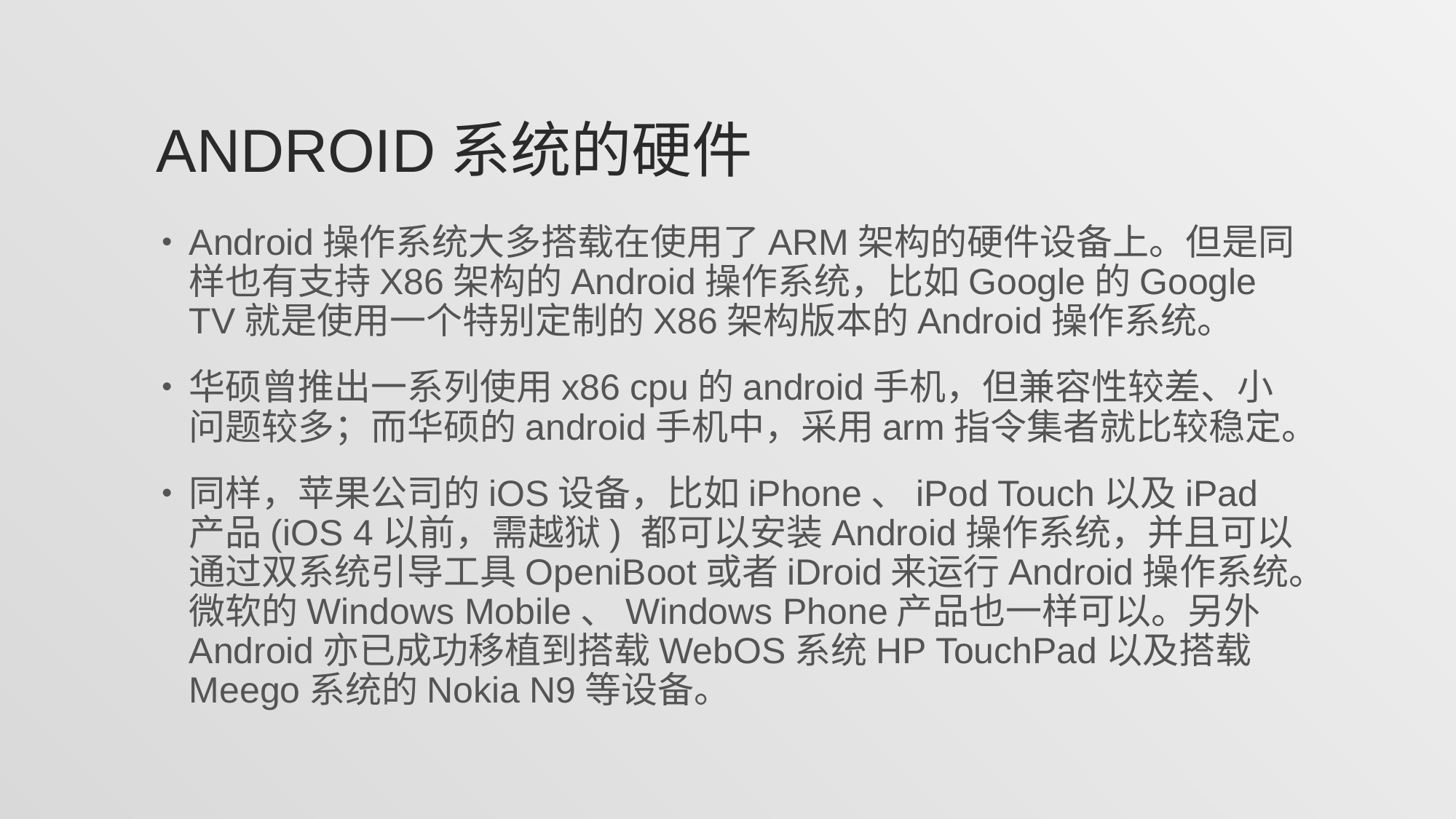

# Android系统的硬件
Android操作系统大多搭载在使用了ARM架构的硬件设备上。但是同样也有支持X86架构的Android操作系统，比如Google的Google TV就是使用一个特别定制的X86架构版本的Android操作系统。
华硕曾推出一系列使用x86 cpu的android手机，但兼容性较差、小问题较多；而华硕的android手机中，采用arm指令集者就比较稳定。
同样，苹果公司的iOS设备，比如iPhone、iPod Touch以及iPad产品(iOS 4以前，需越狱) 都可以安装Android操作系统，并且可以通过双系统引导工具OpeniBoot或者iDroid来运行Android操作系统。微软的Windows Mobile、Windows Phone产品也一样可以。另外Android亦已成功移植到搭载WebOS系统HP TouchPad以及搭载Meego系统的Nokia N9等设备。